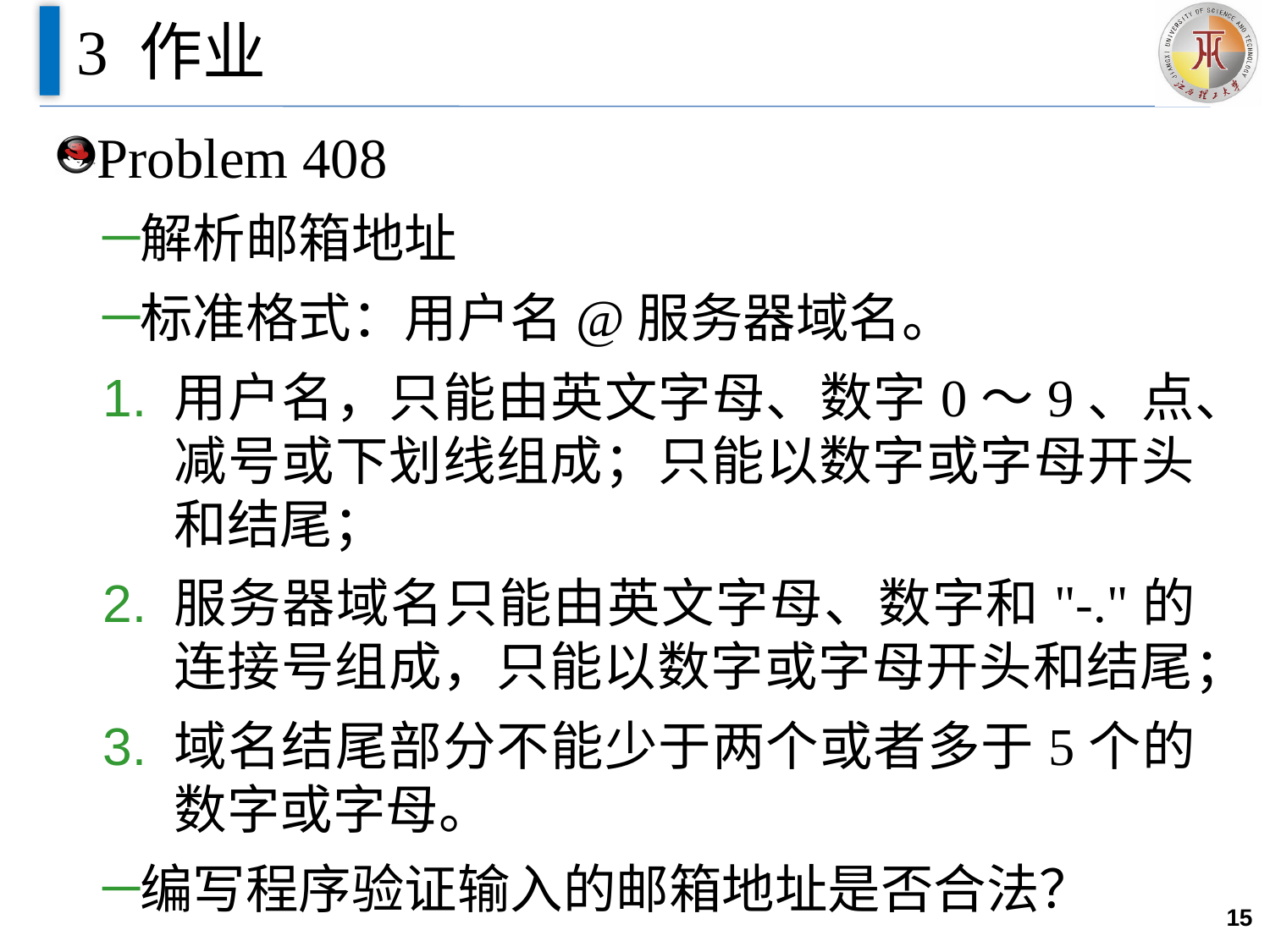

# 3 作业
Problem 408
解析邮箱地址
标准格式：用户名@服务器域名。
用户名，只能由英文字母、数字0～9、点、减号或下划线组成；只能以数字或字母开头和结尾；
服务器域名只能由英文字母、数字和"-."的连接号组成，只能以数字或字母开头和结尾；
域名结尾部分不能少于两个或者多于5个的数字或字母。
编写程序验证输入的邮箱地址是否合法？
15